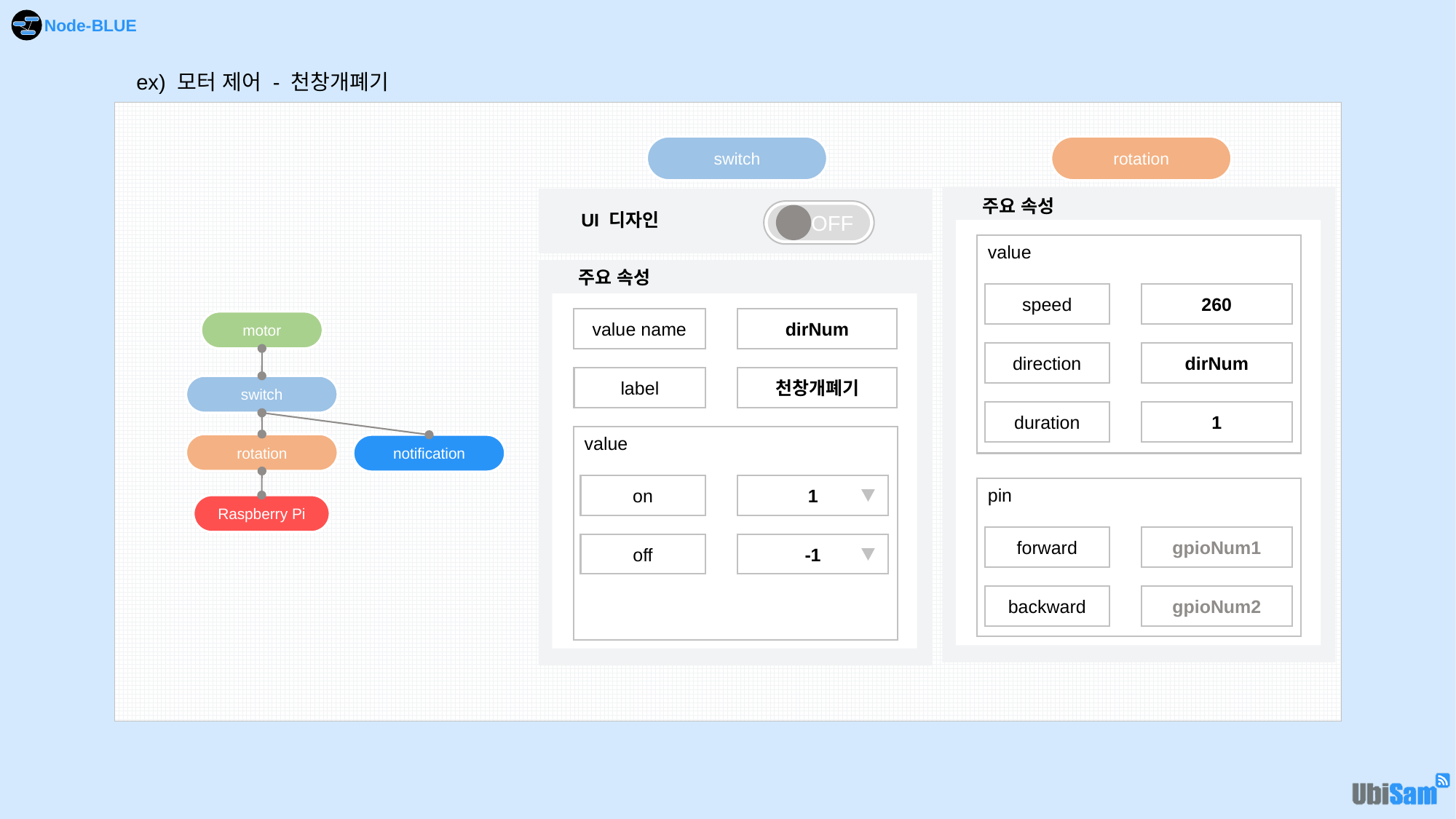

ex) 모터 제어 - 천창개폐기
switch
rotation

주요 속성

value
speed
260
direction
dirNum
duration
1
pin
forward
gpioNum1
backward
gpioNum2

UI 디자인

주요 속성

OFF

dirNum
value name
motor
switch
rotation
notification
Raspberry Pi
label
천창개폐기
value
on
1

off
-1